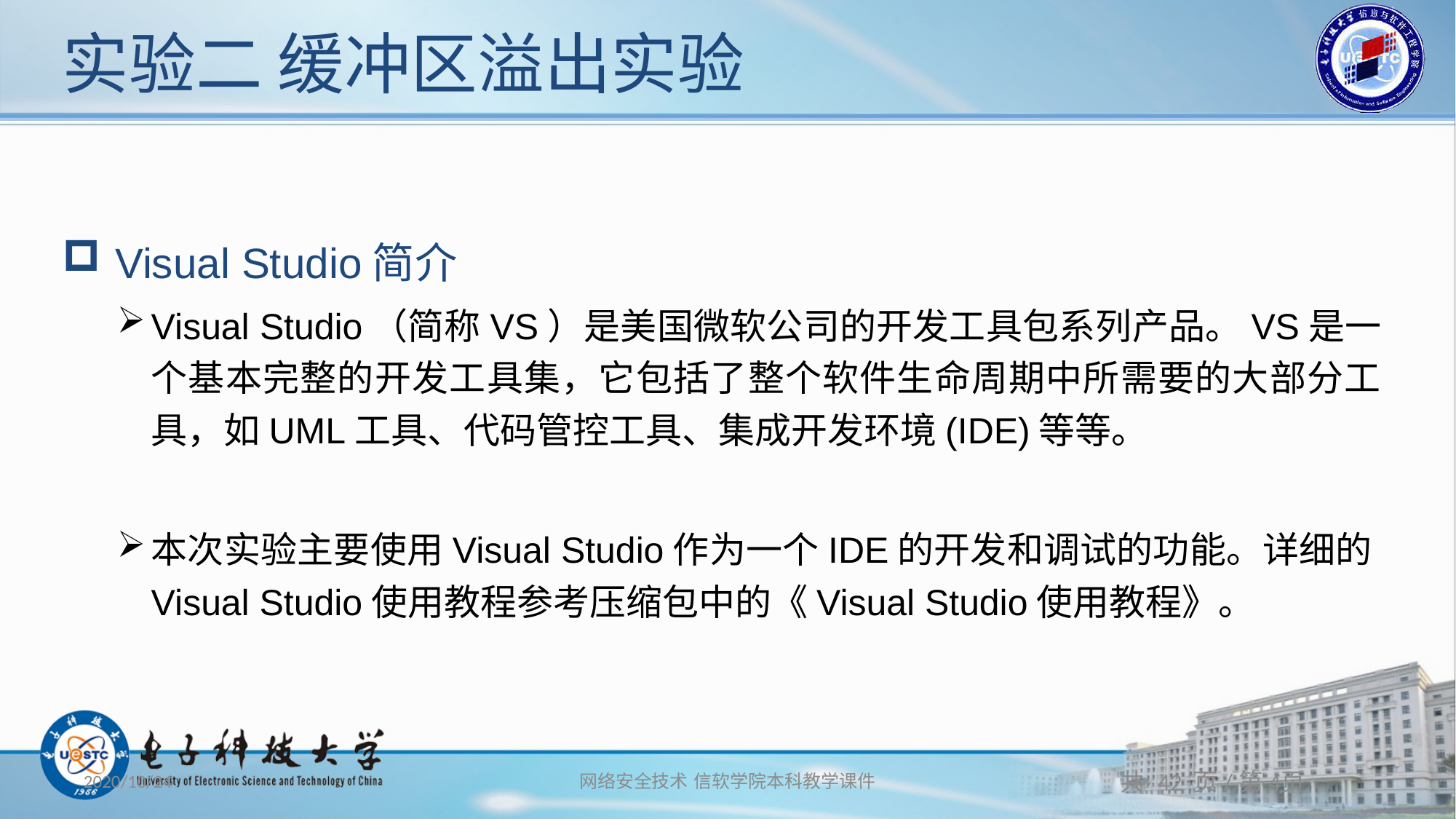

# 实验二 缓冲区溢出实验
 Visual Studio简介
Visual Studio（简称VS）是美国微软公司的开发工具包系列产品。VS是一个基本完整的开发工具集，它包括了整个软件生命周期中所需要的大部分工具，如UML工具、代码管控工具、集成开发环境(IDE)等等。

本次实验主要使用Visual Studio作为一个IDE的开发和调试的功能。详细的Visual Studio使用教程参考压缩包中的《Visual Studio使用教程》。

2020/10/24
网络安全技术 信软学院本科教学课件
共 42 页/第4页